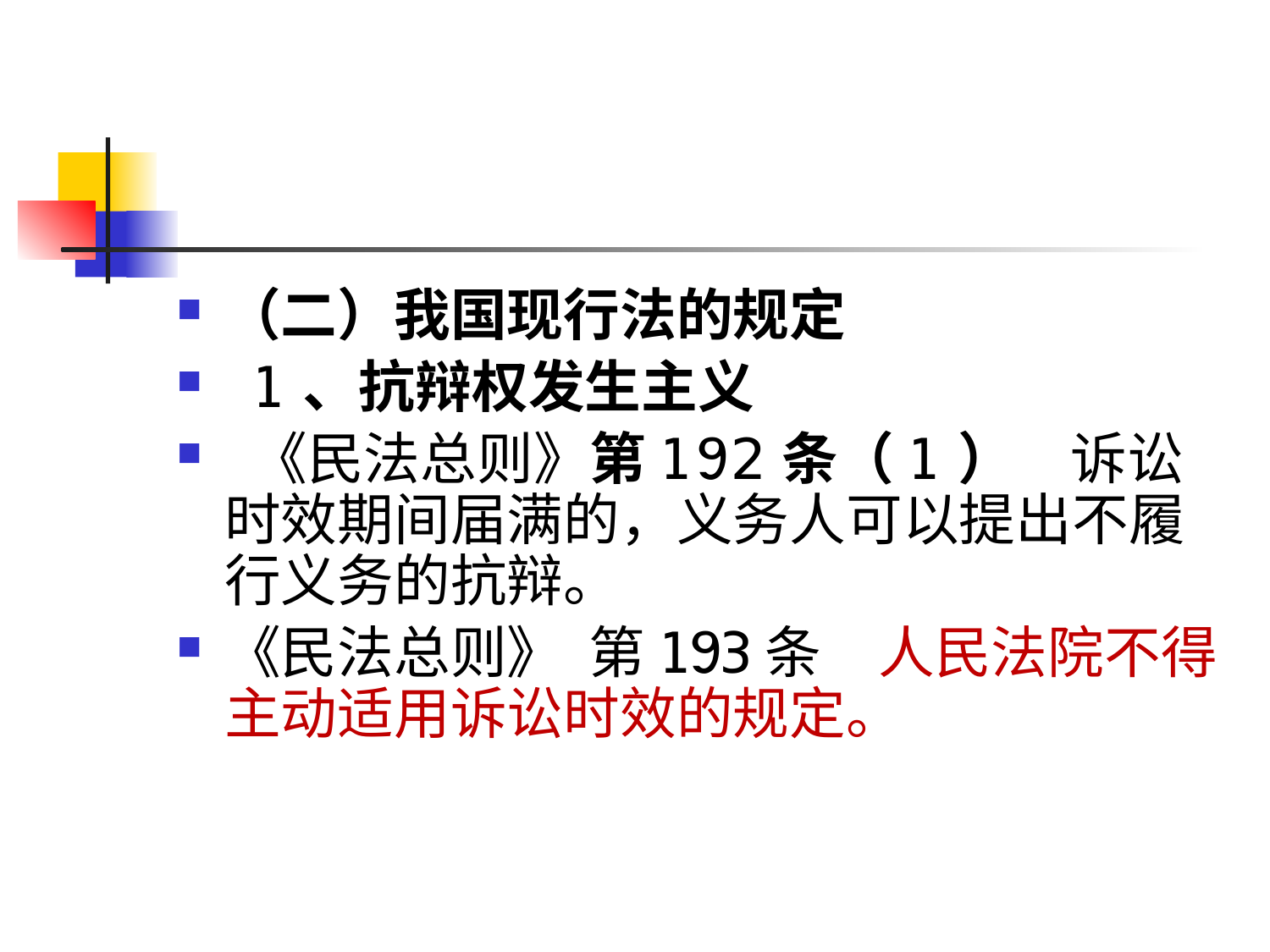

#
（二）我国现行法的规定
  1、抗辩权发生主义
 《民法总则》第192条（1）　诉讼时效期间届满的，义务人可以提出不履行义务的抗辩。
《民法总则》  第193条　人民法院不得主动适用诉讼时效的规定。